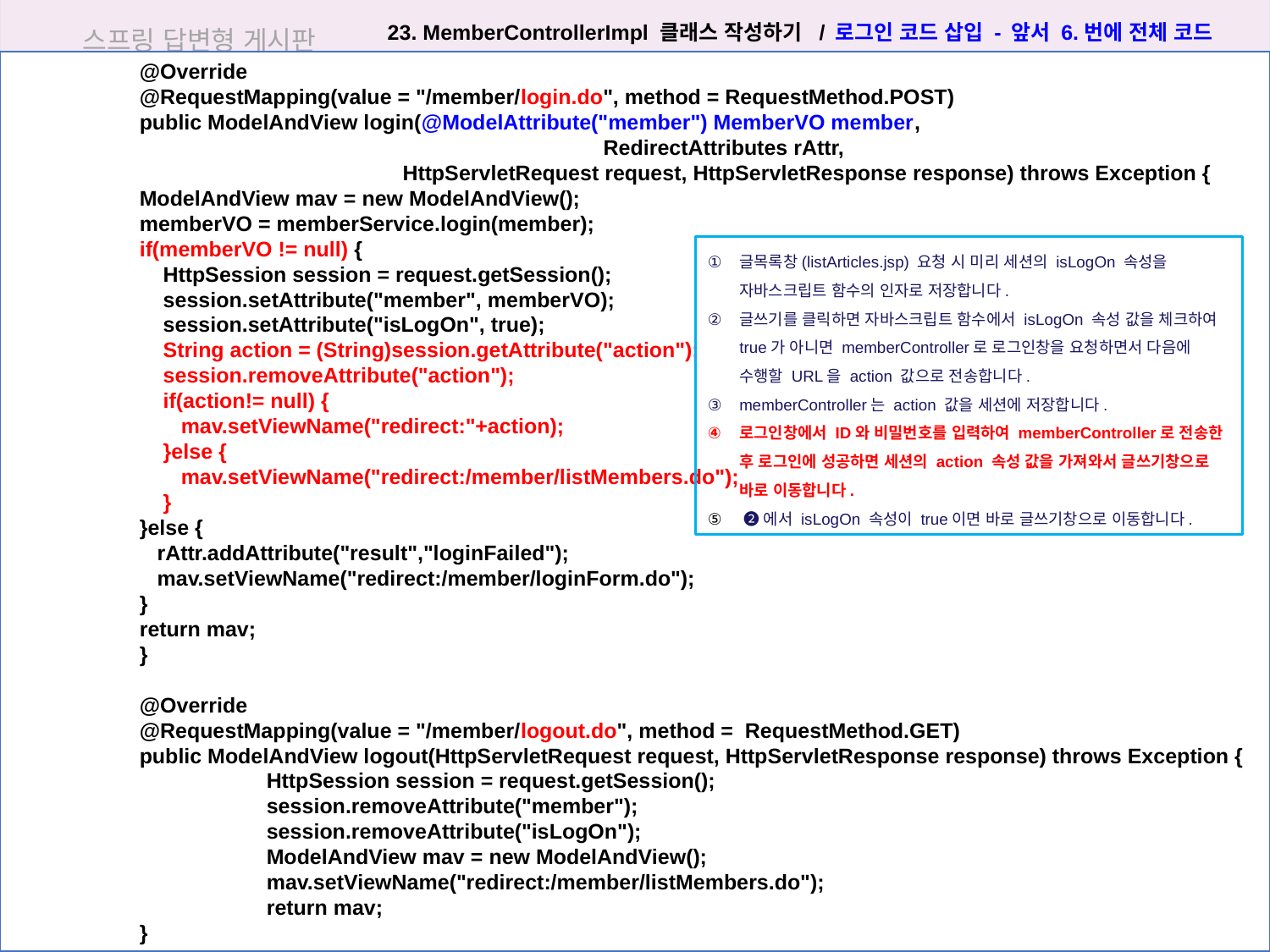

스프링 답변형 게시판
23. MemberControllerImpl 클래스 작성하기  / 로그인 코드 삽입 - 앞서 6.번에 전체 코드
	@Override
	@RequestMapping(value = "/member/login.do", method = RequestMethod.POST)
	public ModelAndView login(@ModelAttribute("member") MemberVO member,
				              RedirectAttributes rAttr,
		                       HttpServletRequest request, HttpServletResponse response) throws Exception {
	ModelAndView mav = new ModelAndView();
	memberVO = memberService.login(member);
	if(memberVO != null) {
	    HttpSession session = request.getSession();
	    session.setAttribute("member", memberVO);
	    session.setAttribute("isLogOn", true);
	    String action = (String)session.getAttribute("action");
	    session.removeAttribute("action");
	    if(action!= null) {
	       mav.setViewName("redirect:"+action);
	    }else {
	       mav.setViewName("redirect:/member/listMembers.do");
	    }
	}else {
	   rAttr.addAttribute("result","loginFailed");
	   mav.setViewName("redirect:/member/loginForm.do");
	}
	return mav;
	}

	@Override
	@RequestMapping(value = "/member/logout.do", method =  RequestMethod.GET)
	public ModelAndView logout(HttpServletRequest request, HttpServletResponse response) throws Exception {
		HttpSession session = request.getSession();
		session.removeAttribute("member");
		session.removeAttribute("isLogOn");
		ModelAndView mav = new ModelAndView();
		mav.setViewName("redirect:/member/listMembers.do");
		return mav;
	}
30.5 새 글 추가하기
3. 매퍼 파일인 board.xml에 새 글 추가 기능에 사용할 insert문을 작성합니다.
글목록창(listArticles.jsp) 요청 시 미리 세션의 isLogOn 속성을 자바스크립트 함수의 인자로 저장합니다.
글쓰기를 클릭하면 자바스크립트 함수에서 isLogOn 속성 값을 체크하여 true가 아니면 memberController로 로그인창을 요청하면서 다음에 수행할 URL을 action 값으로 전송합니다.
memberController는 action 값을 세션에 저장합니다.
로그인창에서 ID와 비밀번호를 입력하여 memberController로 전송한 후 로그인에 성공하면 세션의 action 속성 값을 가져와서 글쓰기창으로 바로 이동합니다.
 ➋에서 isLogOn 속성이 true이면 바로 글쓰기창으로 이동합니다.